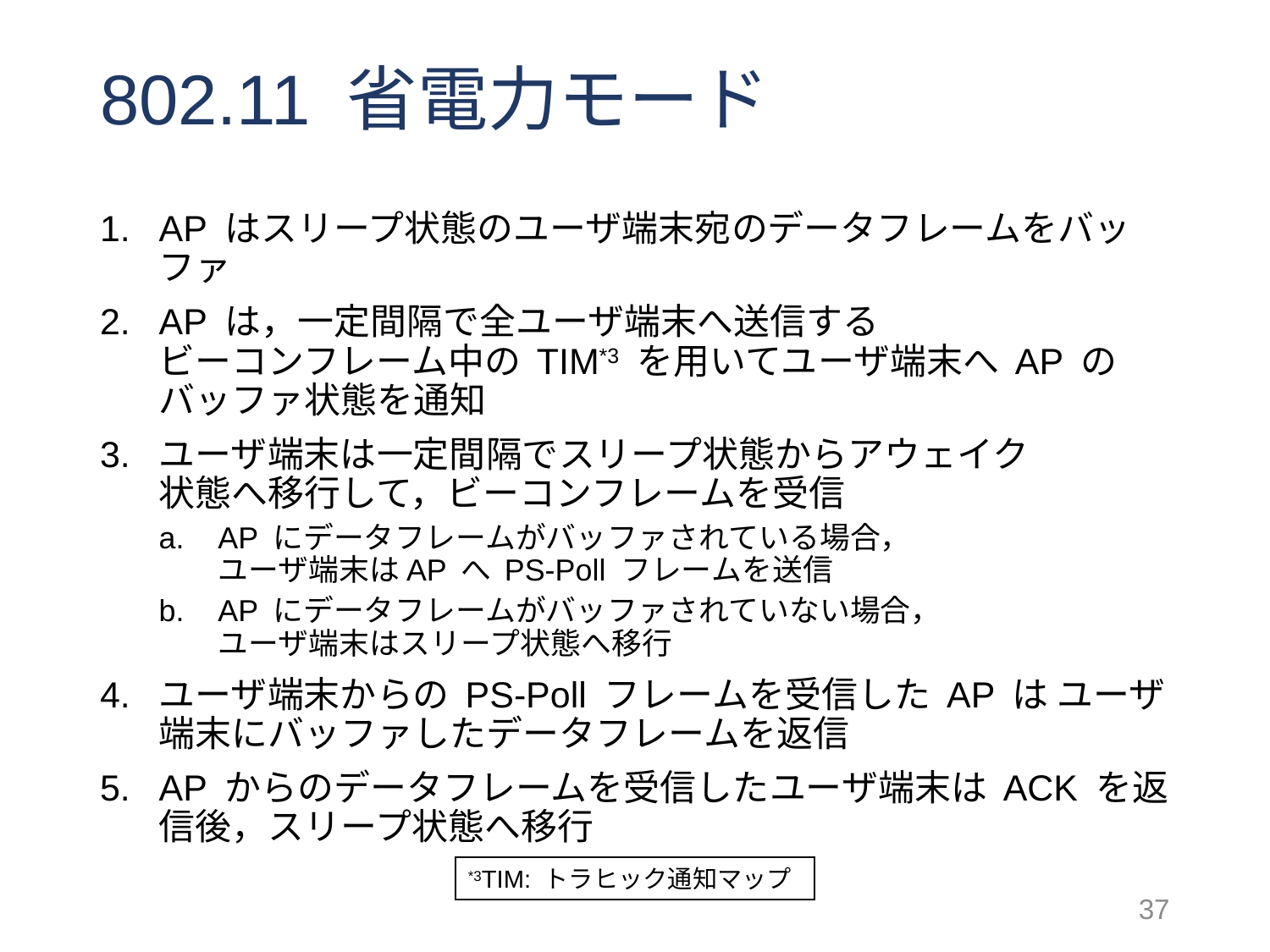

# 802.11 省電力モード
AP はスリープ状態のユーザ端末宛のデータフレームをバッファ
AP は，一定間隔で全ユーザ端末へ送信する
ビーコンフレーム中の TIM*3 を用いてユーザ端末へ AP のバッファ状態を通知
ユーザ端末は一定間隔でスリープ状態からアウェイク
状態へ移行して，ビーコンフレームを受信
AP にデータフレームがバッファされている場合，
ユーザ端末はAP へ PS-Poll フレームを送信
AP にデータフレームがバッファされていない場合，
ユーザ端末はスリープ状態へ移行
ユーザ端末からの PS-Poll フレームを受信した AP は ユーザ端末にバッファしたデータフレームを返信
AP からのデータフレームを受信したユーザ端末は ACK を返信後，スリープ状態へ移行
*3TIM: トラヒック通知マップ
37